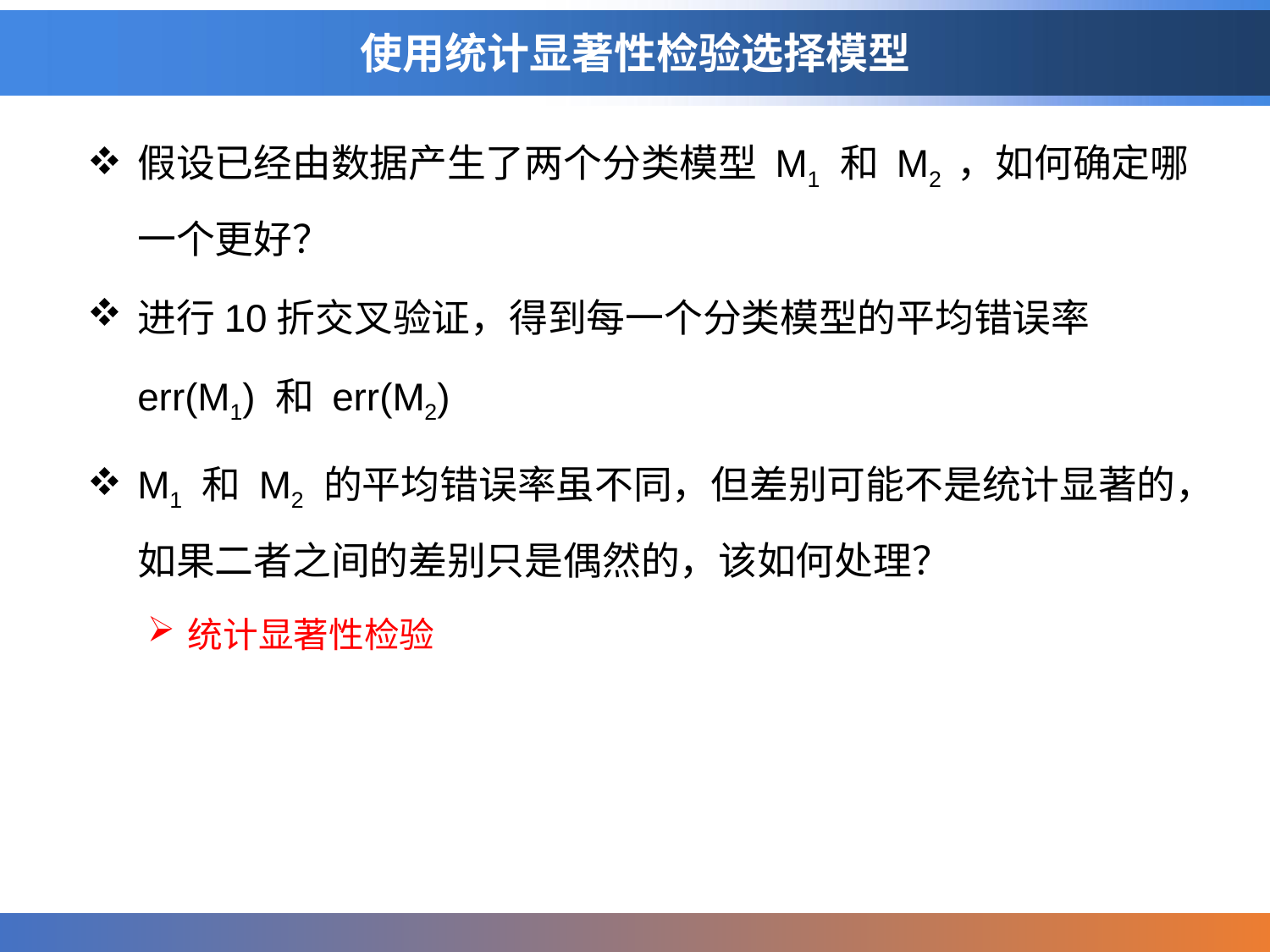

# 使用统计显著性检验选择模型
假设已经由数据产生了两个分类模型 M1 和 M2 ，如何确定哪一个更好？
进行10折交叉验证，得到每一个分类模型的平均错误率err(M1) 和 err(M2)
M1 和 M2 的平均错误率虽不同，但差别可能不是统计显著的，如果二者之间的差别只是偶然的，该如何处理？
统计显著性检验